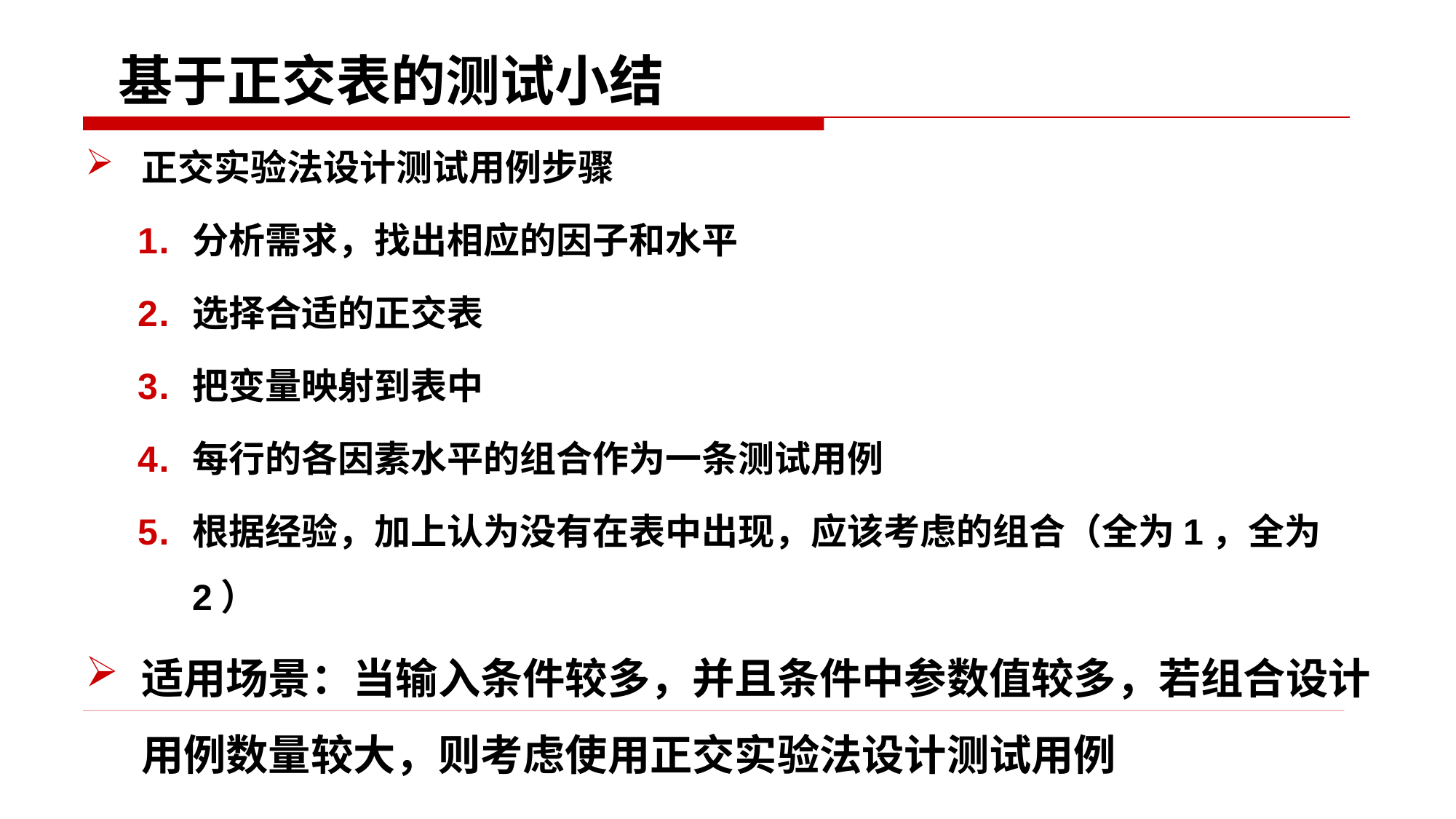

# 基于正交表的测试小结
正交实验法设计测试用例步骤
分析需求，找出相应的因子和水平
选择合适的正交表
把变量映射到表中
每行的各因素水平的组合作为一条测试用例
根据经验，加上认为没有在表中出现，应该考虑的组合（全为1，全为2）
适用场景：当输入条件较多，并且条件中参数值较多，若组合设计用例数量较大，则考虑使用正交实验法设计测试用例